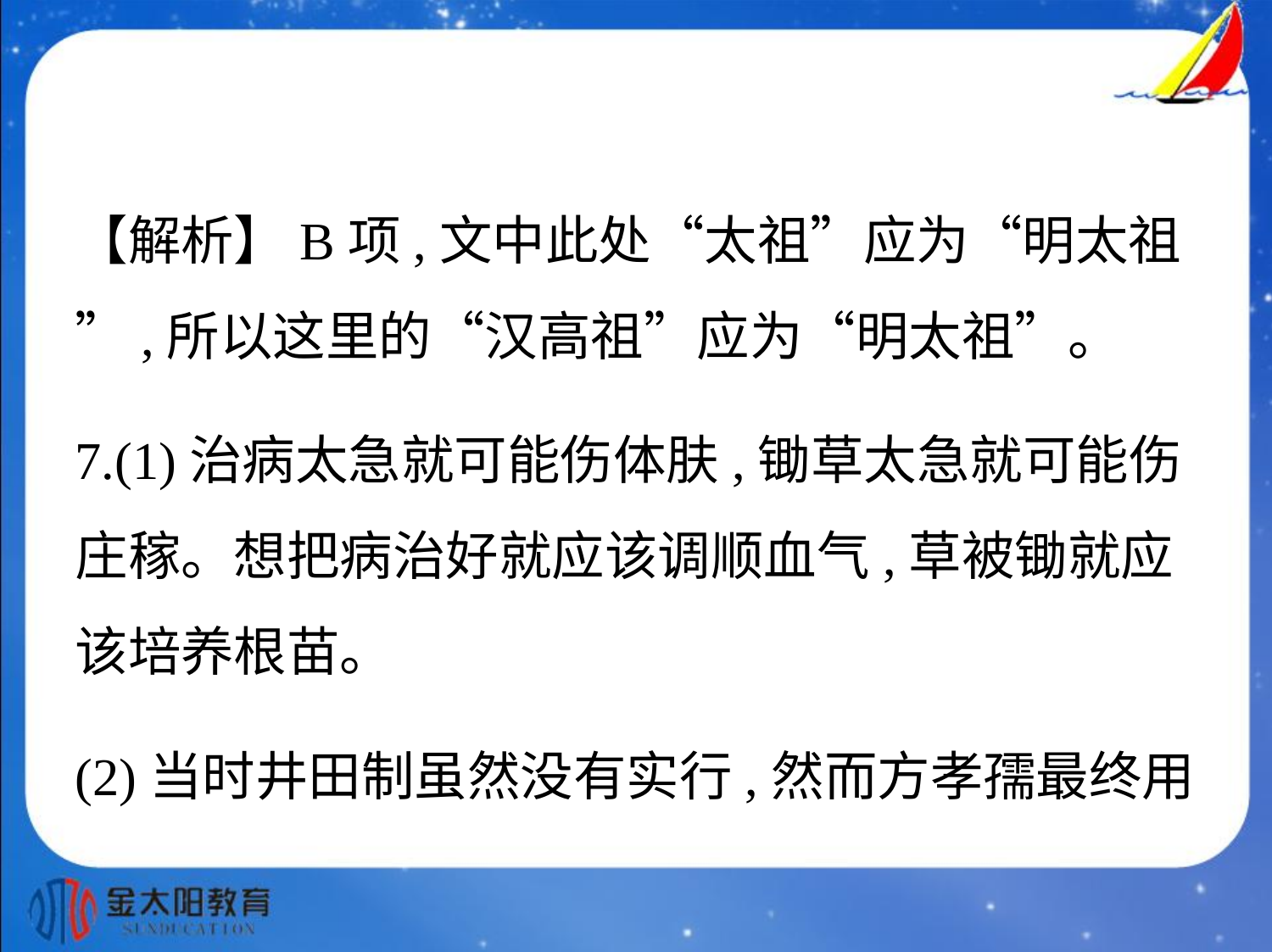

【解析】B项,文中此处“太祖”应为“明太祖
”,所以这里的“汉高祖”应为“明太祖”。
7.(1)治病太急就可能伤体肤,锄草太急就可能伤
庄稼。想把病治好就应该调顺血气,草被锄就应
该培养根苗。
(2)当时井田制虽然没有实行,然而方孝孺最终用